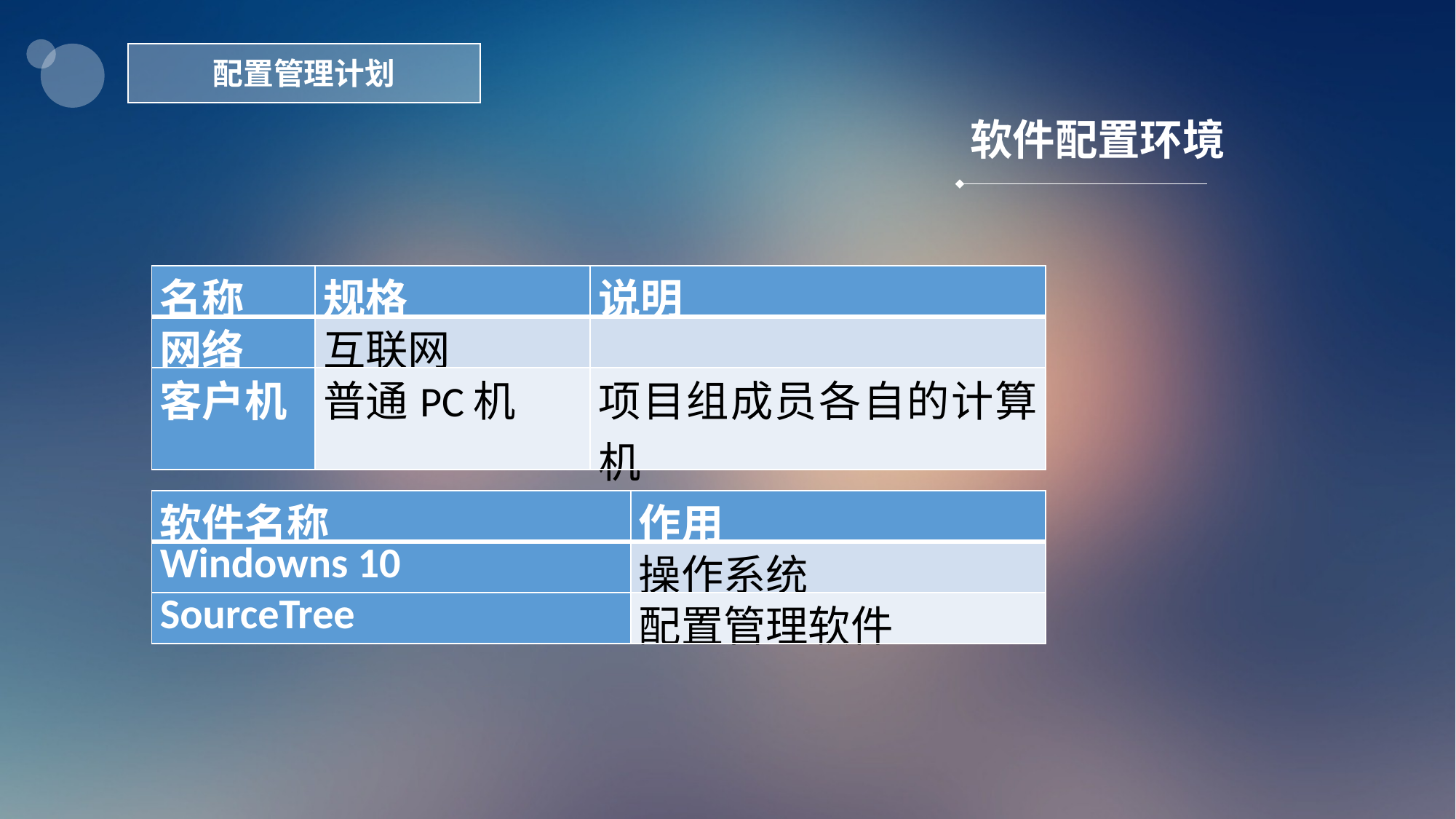

配置管理计划
软件配置环境

| 名称 | 规格 | 说明 |
| --- | --- | --- |
| 网络 | 互联网 |  |
| 客户机 | 普通PC机 | 项目组成员各自的计算机 |
| 软件名称 | 作用 |
| --- | --- |
| Windowns 10 | 操作系统 |
| SourceTree | 配置管理软件 |